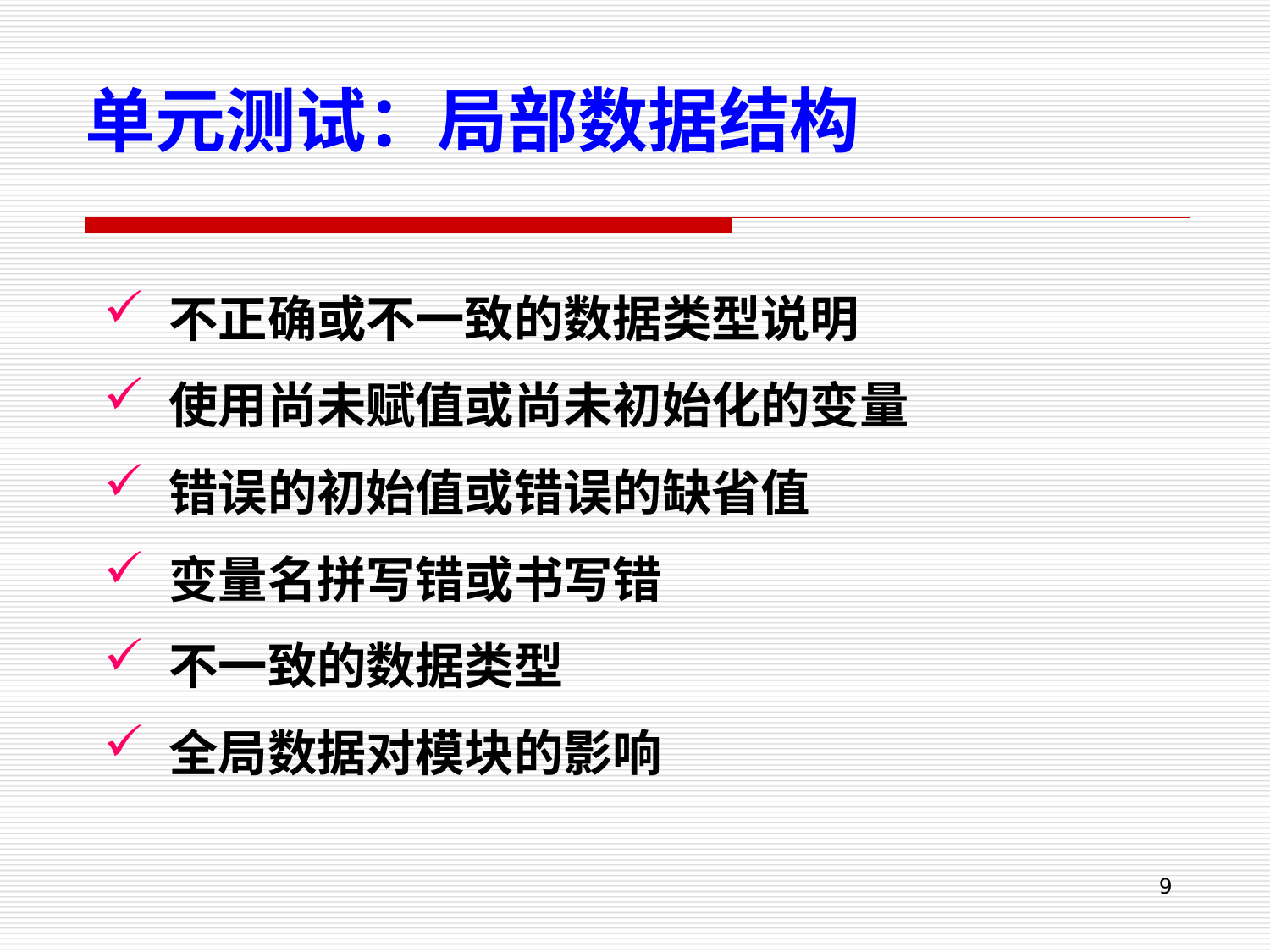

单元测试：局部数据结构
不正确或不一致的数据类型说明
使用尚未赋值或尚未初始化的变量
错误的初始值或错误的缺省值
变量名拼写错或书写错
不一致的数据类型
全局数据对模块的影响
9